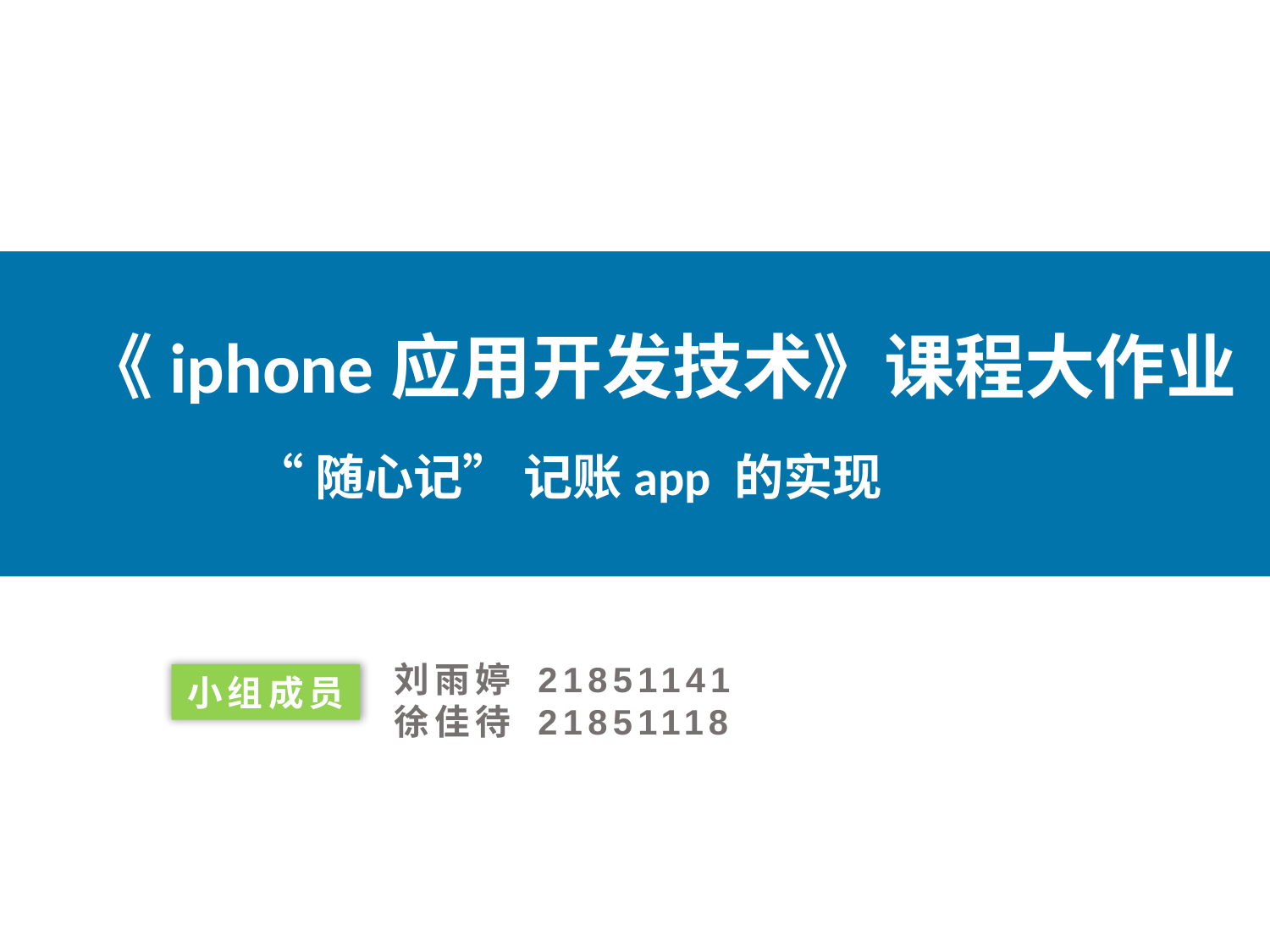

《iphone应用开发技术》课程大作业
“随心记” 记账app 的实现
我们毕业啦
其实是答辩的标题地方
 刘雨婷 21851141
 徐佳待 21851118
小组成员